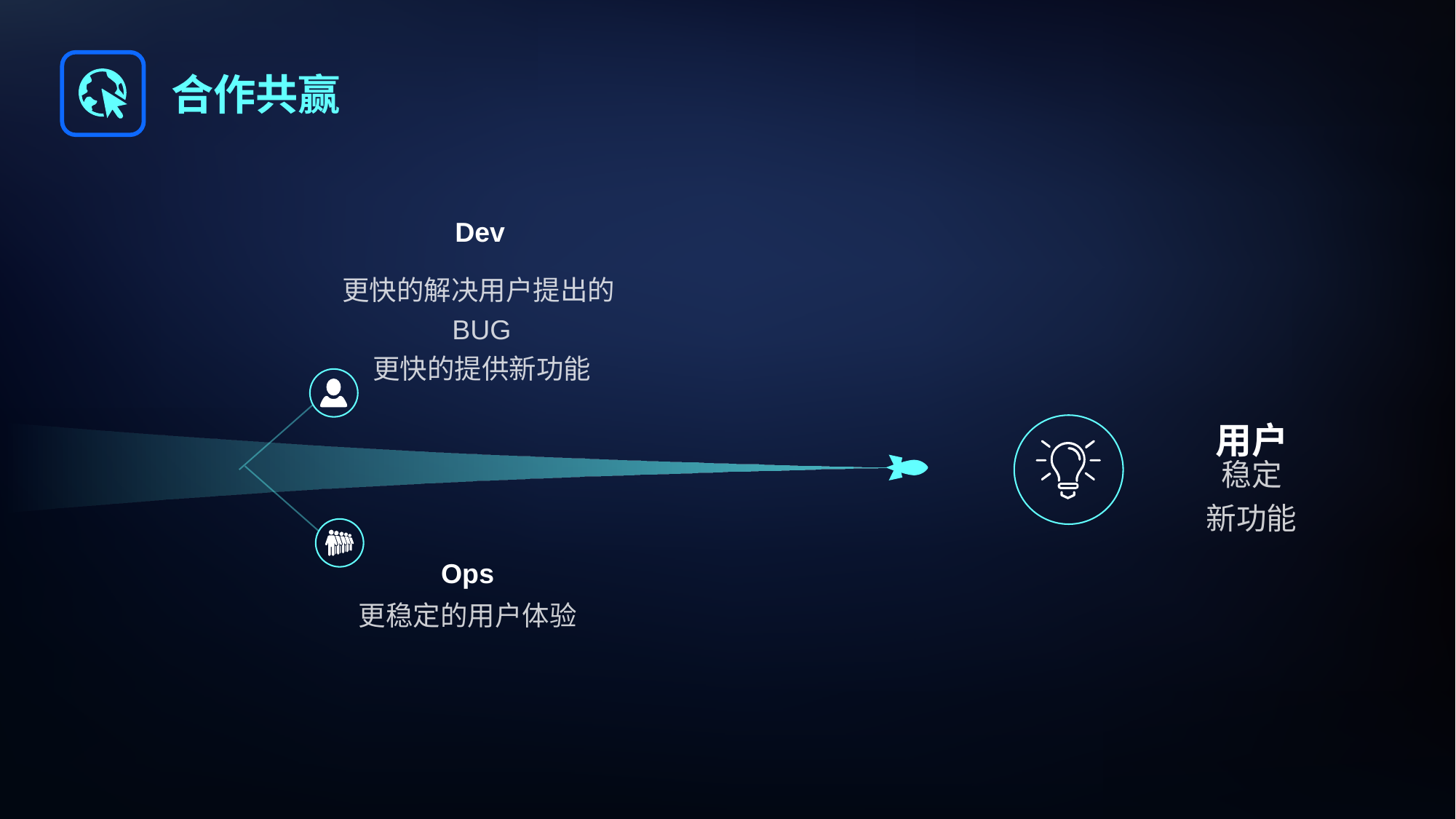

合作共赢

Dev
更快的解决用户提出的BUG
更快的提供新功能

用户
稳定
新功能

Ops
更稳定的用户体验